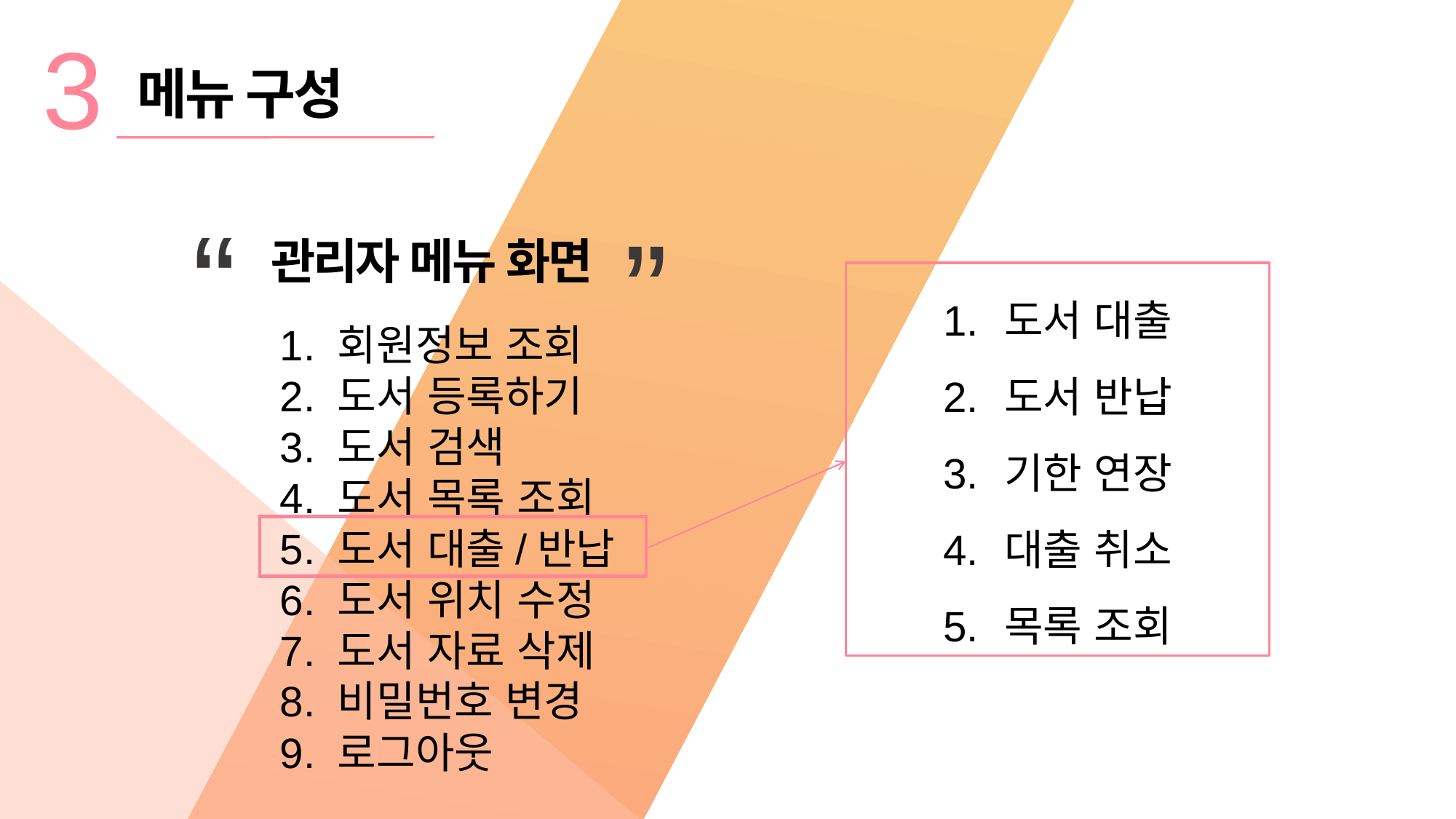

3
메뉴 구성
“
”
관리자 메뉴 화면
도서 대출
도서 반납
기한 연장
대출 취소
목록 조회

1. 회원정보 조회
2. 도서 등록하기
3. 도서 검색
4. 도서 목록 조회
5. 도서 대출/반납
6. 도서 위치 수정
7. 도서 자료 삭제
8. 비밀번호 변경
9. 로그아웃